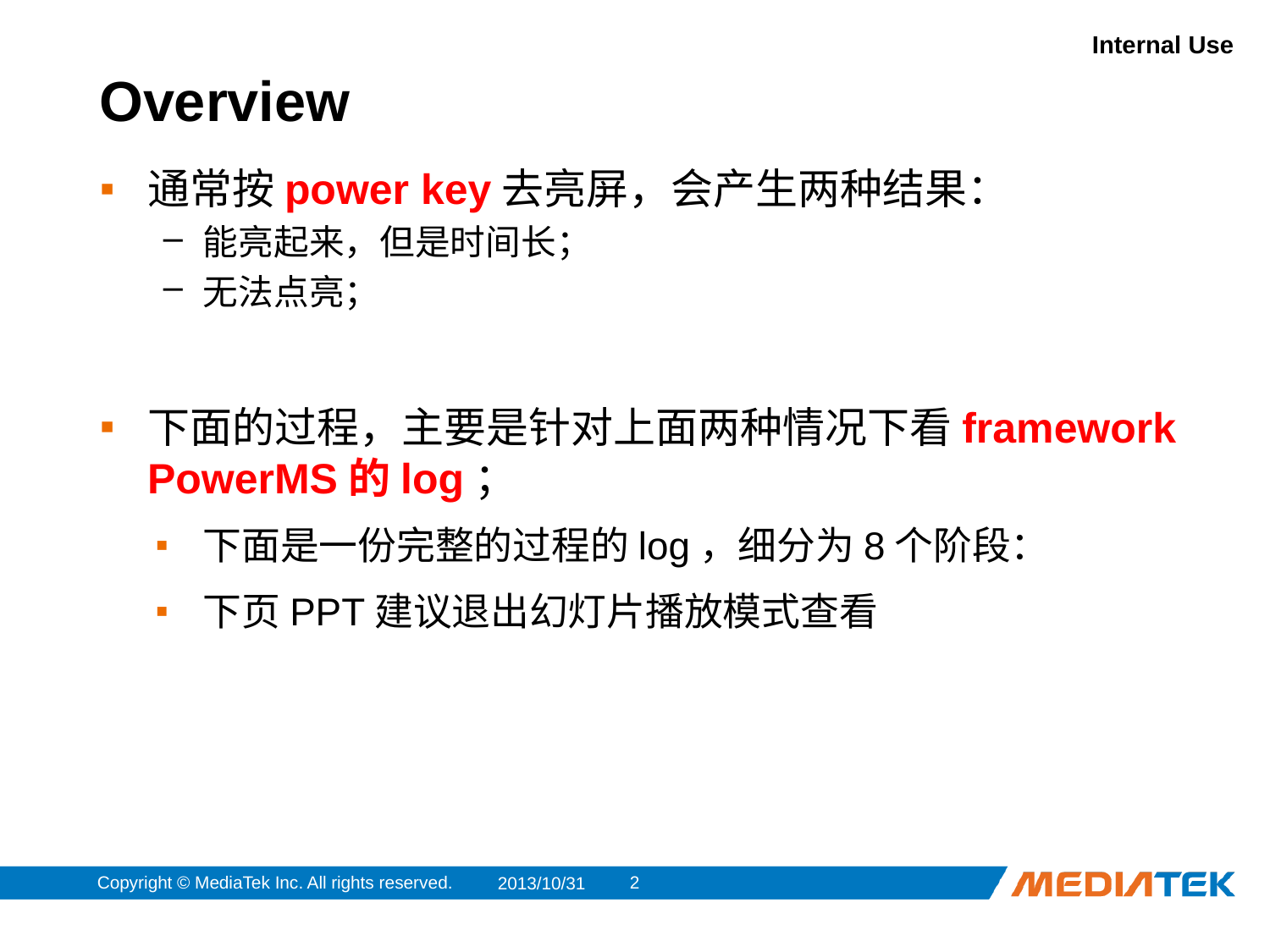

# Overview
通常按power key去亮屏，会产生两种结果：
能亮起来，但是时间长；
无法点亮；

下面的过程，主要是针对上面两种情况下看framework PowerMS的log；
下面是一份完整的过程的log，细分为8个阶段：
下页PPT建议退出幻灯片播放模式查看
Copyright © MediaTek Inc. All rights reserved.
2
2013/10/31